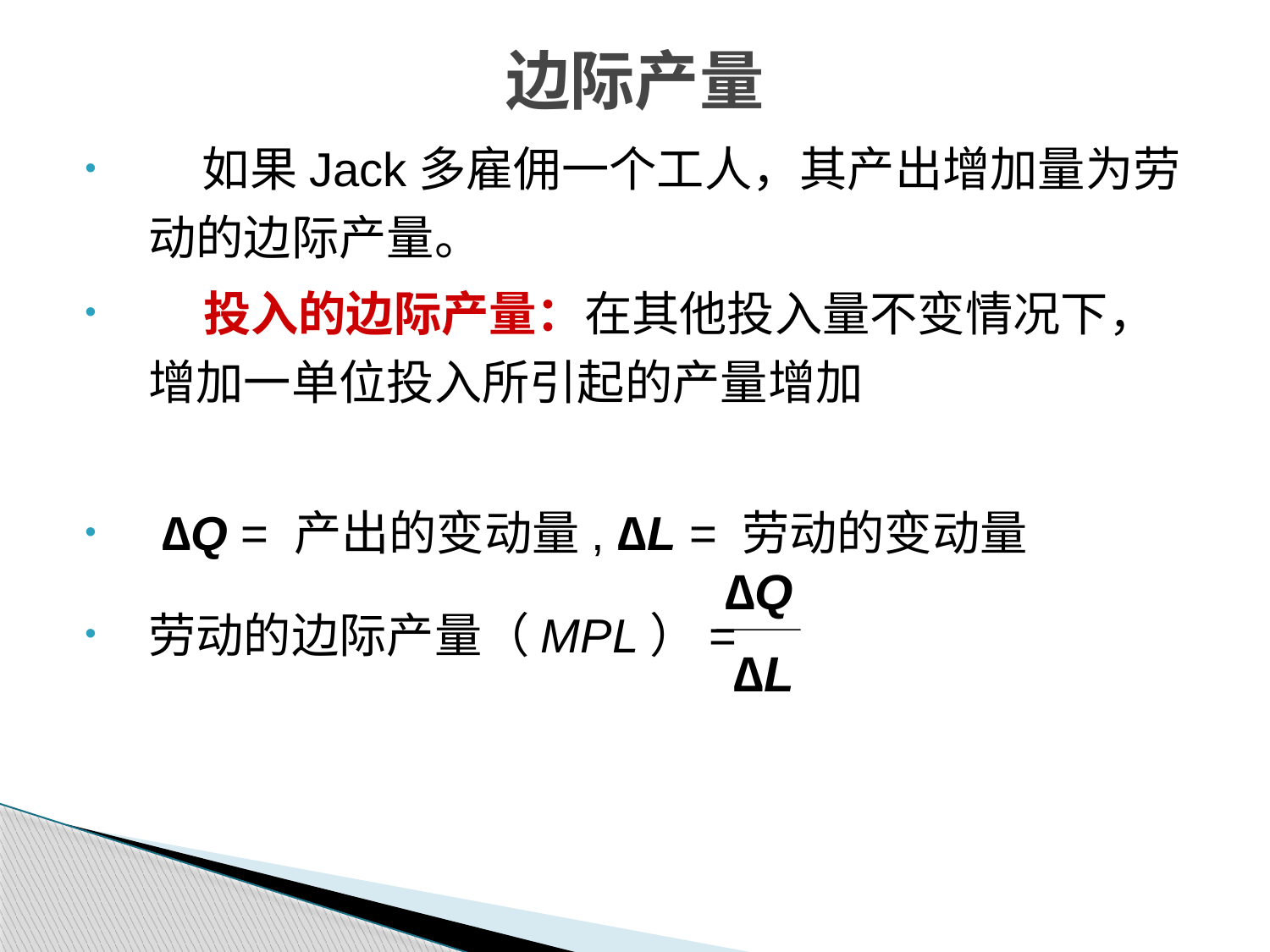

边际产量
    如果Jack多雇佣一个工人，其产出增加量为劳动的边际产量。
    投入的边际产量：在其他投入量不变情况下，增加一单位投入所引起的产量增加

 ∆Q = 产出的变动量, ∆L = 劳动的变动量
劳动的边际产量（MPL）=
∆Q

∆L